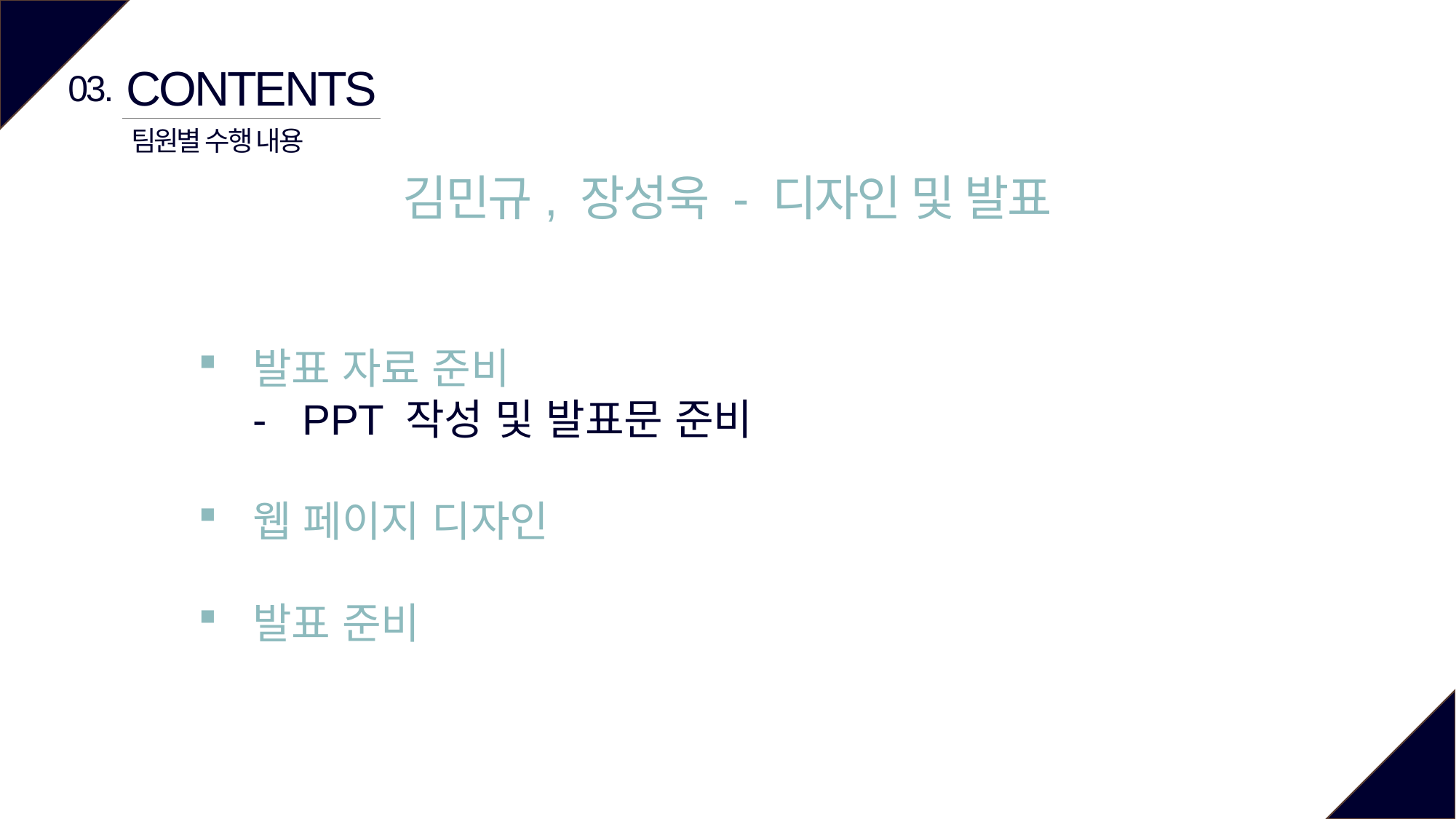

CONTENTS
03.
팀원별 수행 내용
김민규, 장성욱 - 디자인 및 발표

발표 자료 준비
-   PPT 작성 및 발표문 준비

웹 페이지 디자인

발표 준비